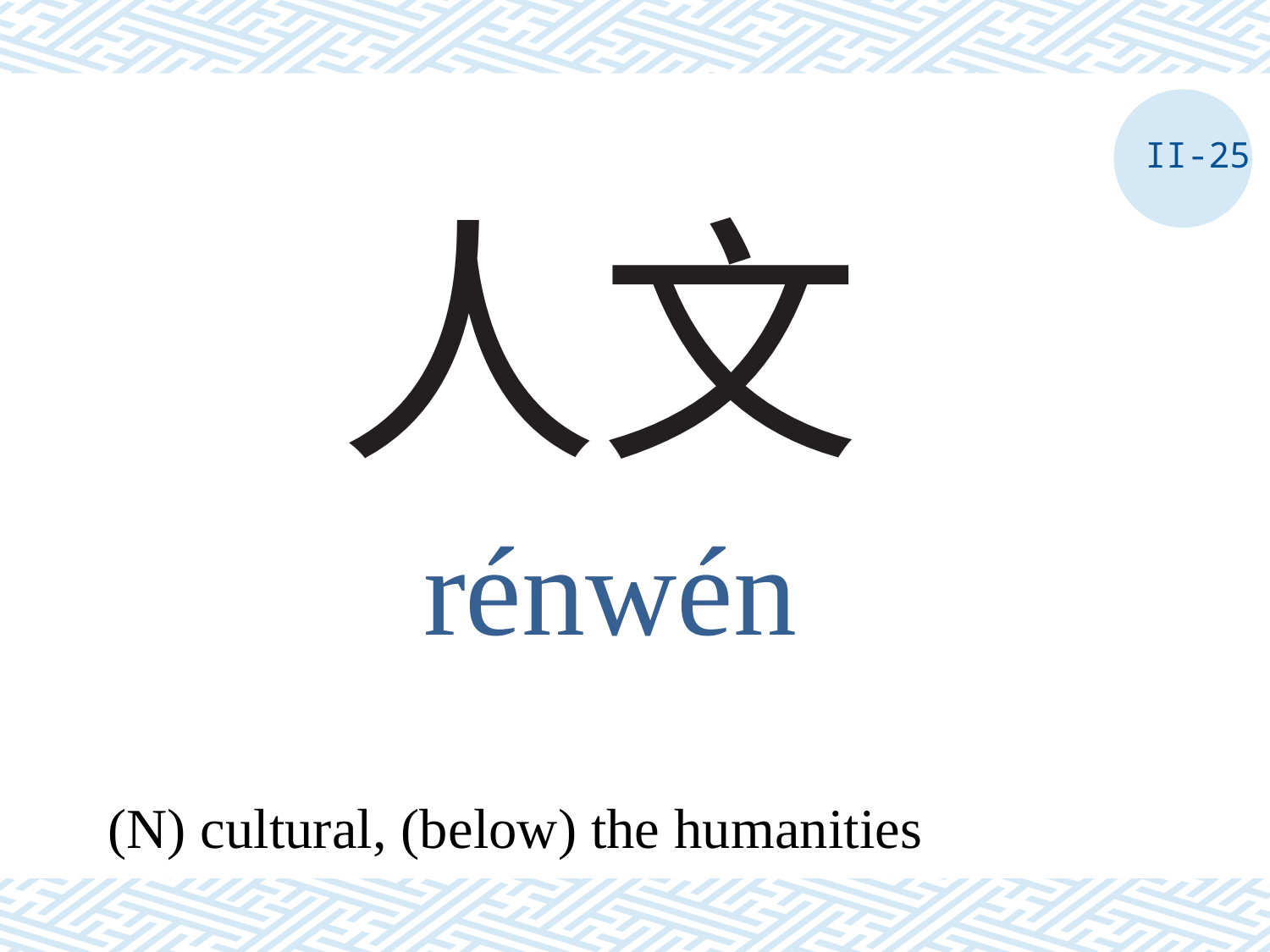

II-25

# 人文
rénwén
(N) cultural, (below) the humanities